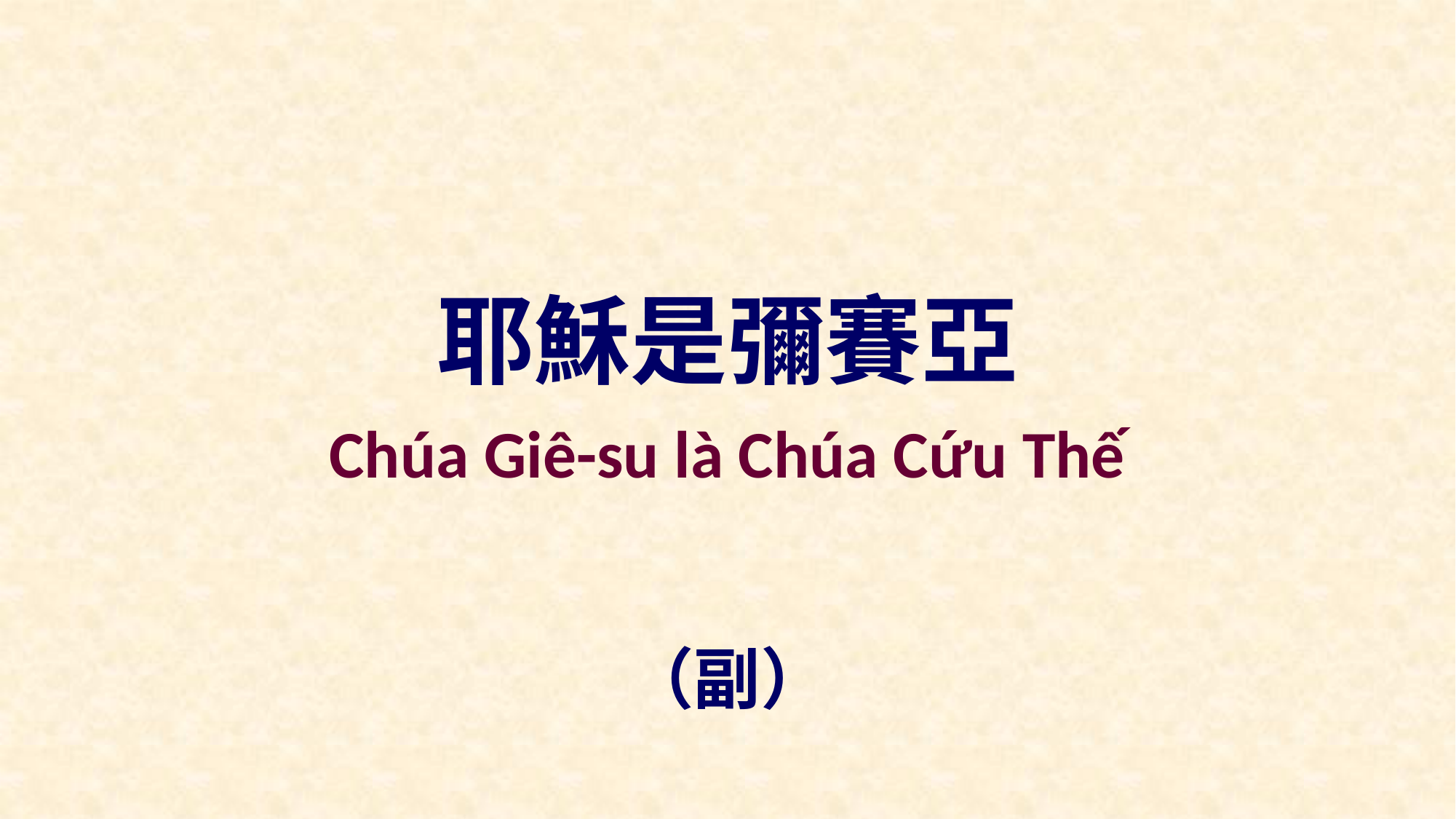

耶穌是彌賽亞
Chúa Giê-su là Chúa Cứu Thế
（副）